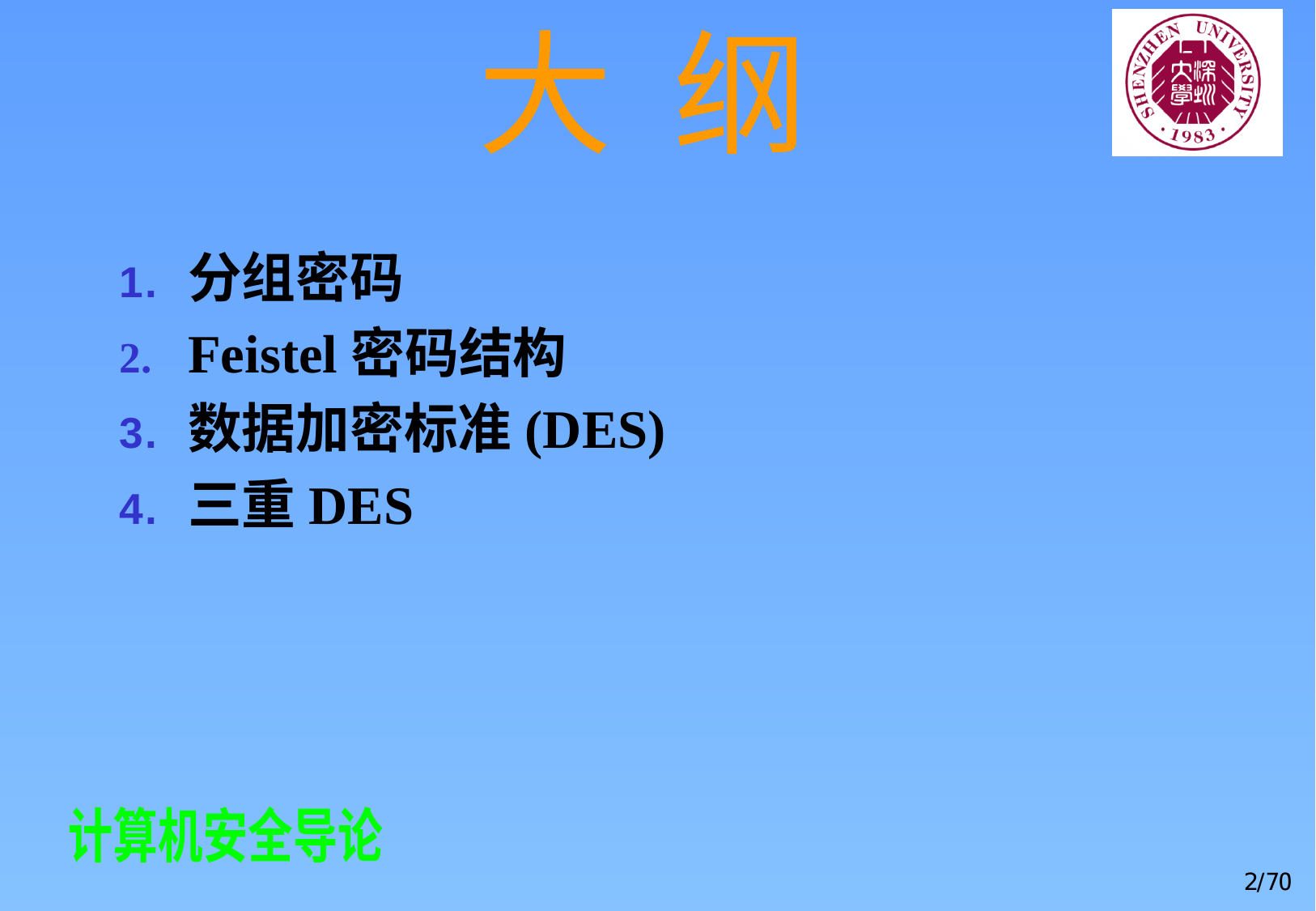

# 大  纲
分组密码
Feistel密码结构
数据加密标准(DES)
三重DES
2/70